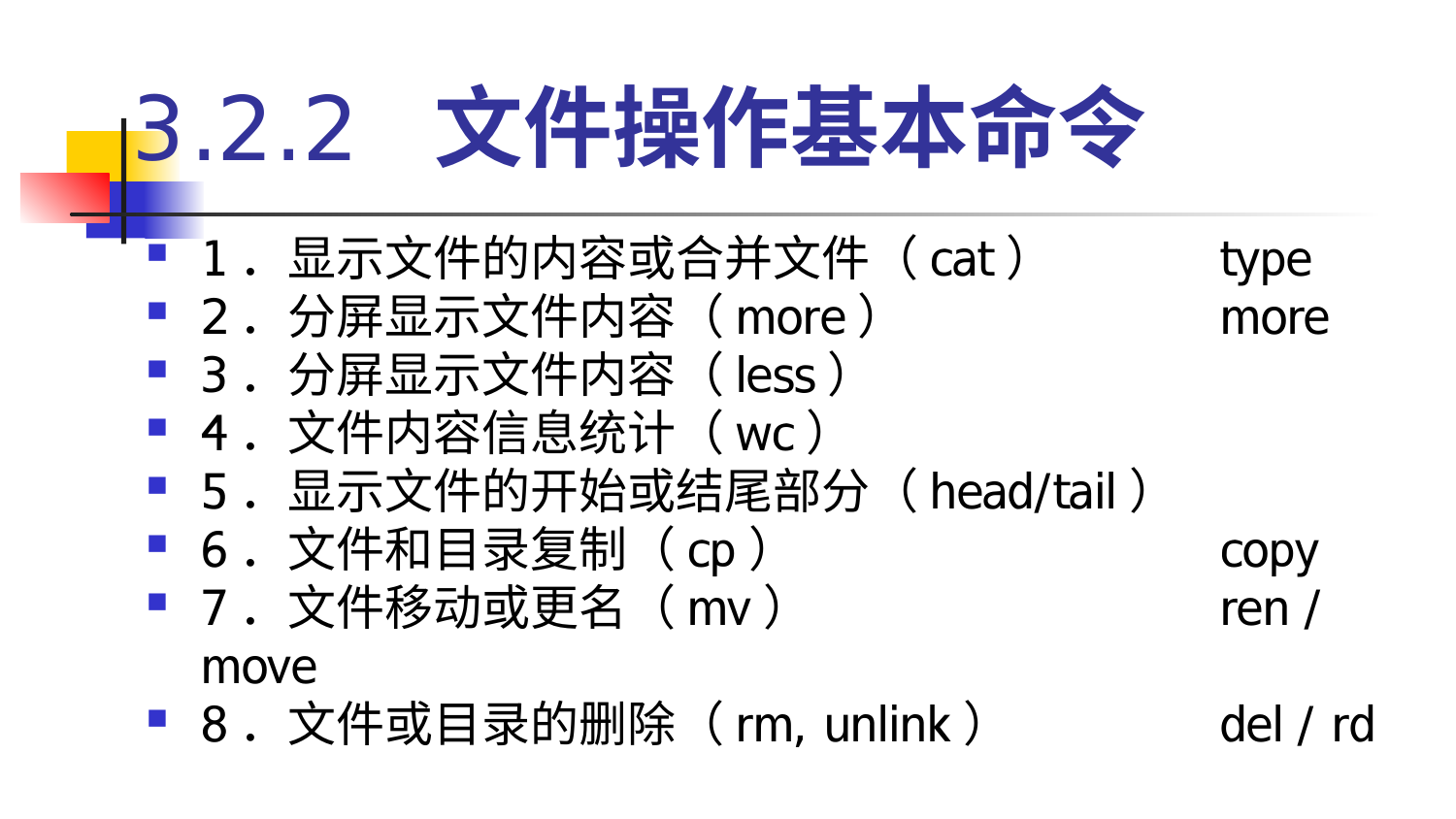

# 3.2.2  文件操作基本命令
1．显示文件的内容或合并文件（cat）		type
2．分屏显示文件内容（more）			more
3．分屏显示文件内容（less）
4．文件内容信息统计（wc）
5．显示文件的开始或结尾部分（head/tail）
6．文件和目录复制（cp）			copy
7．文件移动或更名（mv）			ren / move
8．文件或目录的删除（rm, unlink）		del / rd